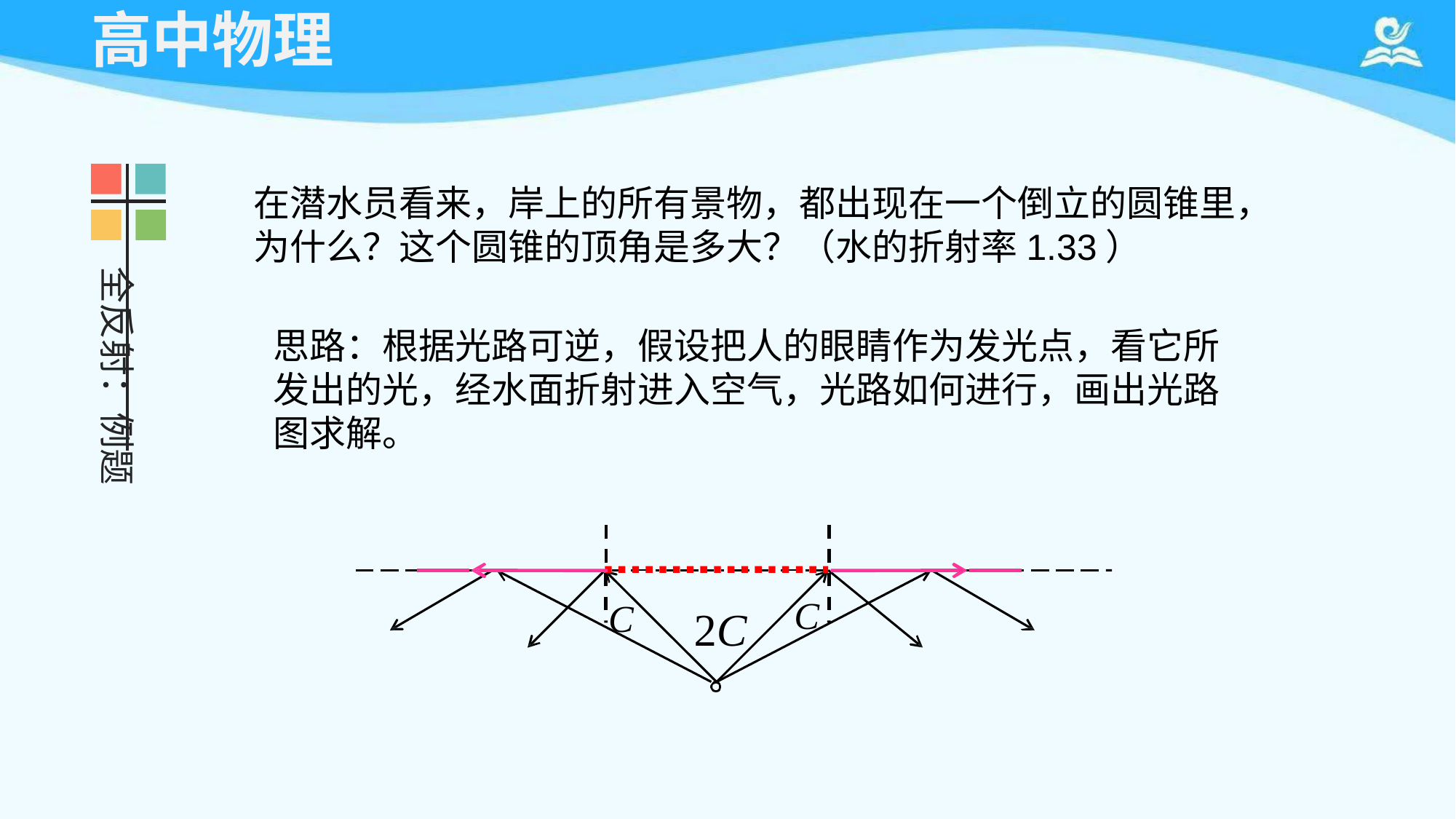

# 高中物理

在潜水员看来，岸上的所有景物，都出现在一个倒立的圆锥里， 为什么？这个圆锥的顶角是多大？（水的折射率1.33）

思路：根据光路可逆，假设把人的眼睛作为发光点，看它所 发出的光，经水面折射进入空气，光路如何进行，画出光路 图求解。

全反射：例题

C
C

2C